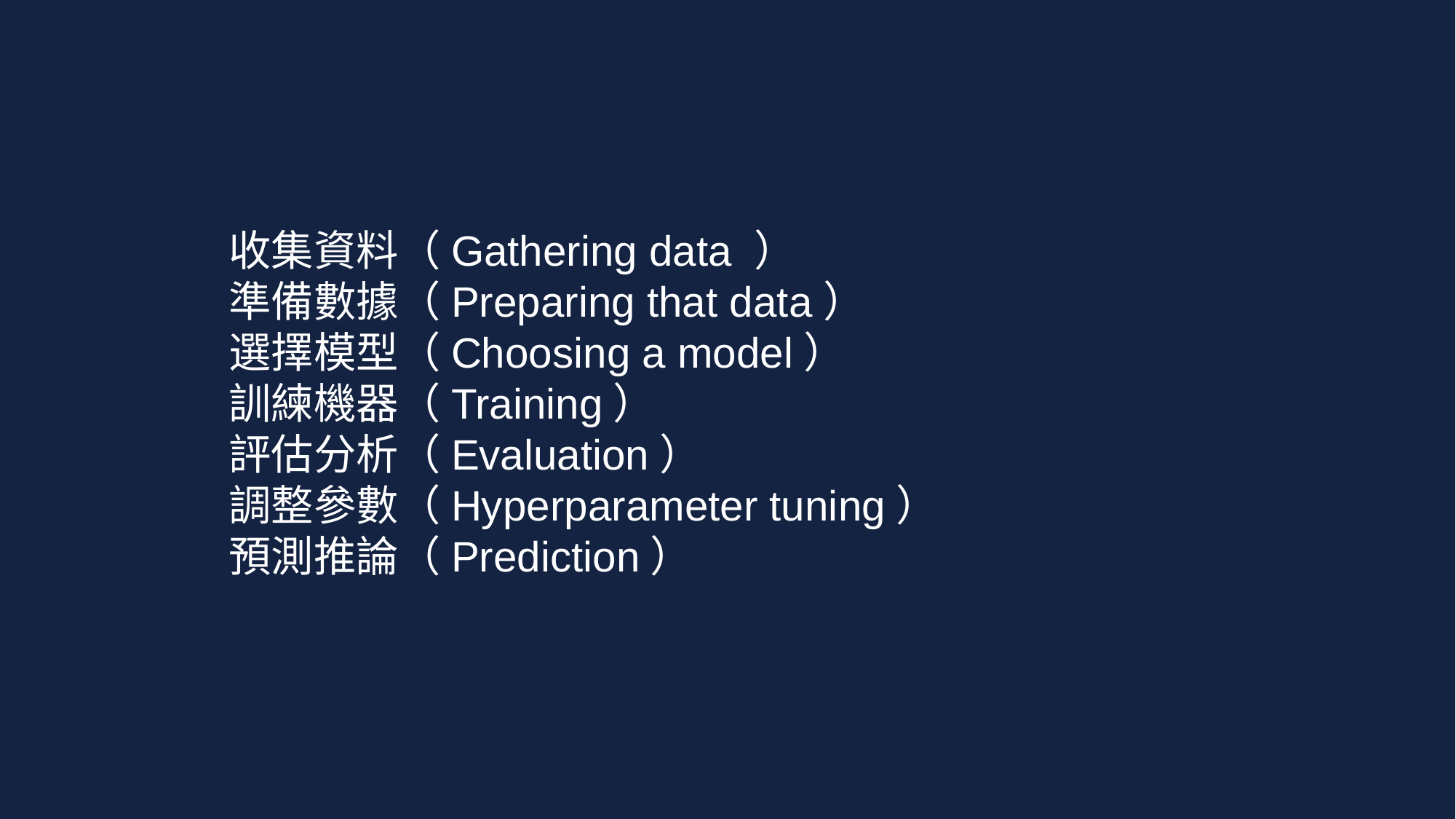

收集資料（Gathering data ）
準備數據（Preparing that data）
選擇模型（Choosing a model）
訓練機器（Training）
評估分析（Evaluation）
調整參數（Hyperparameter tuning）
預測推論（Prediction）